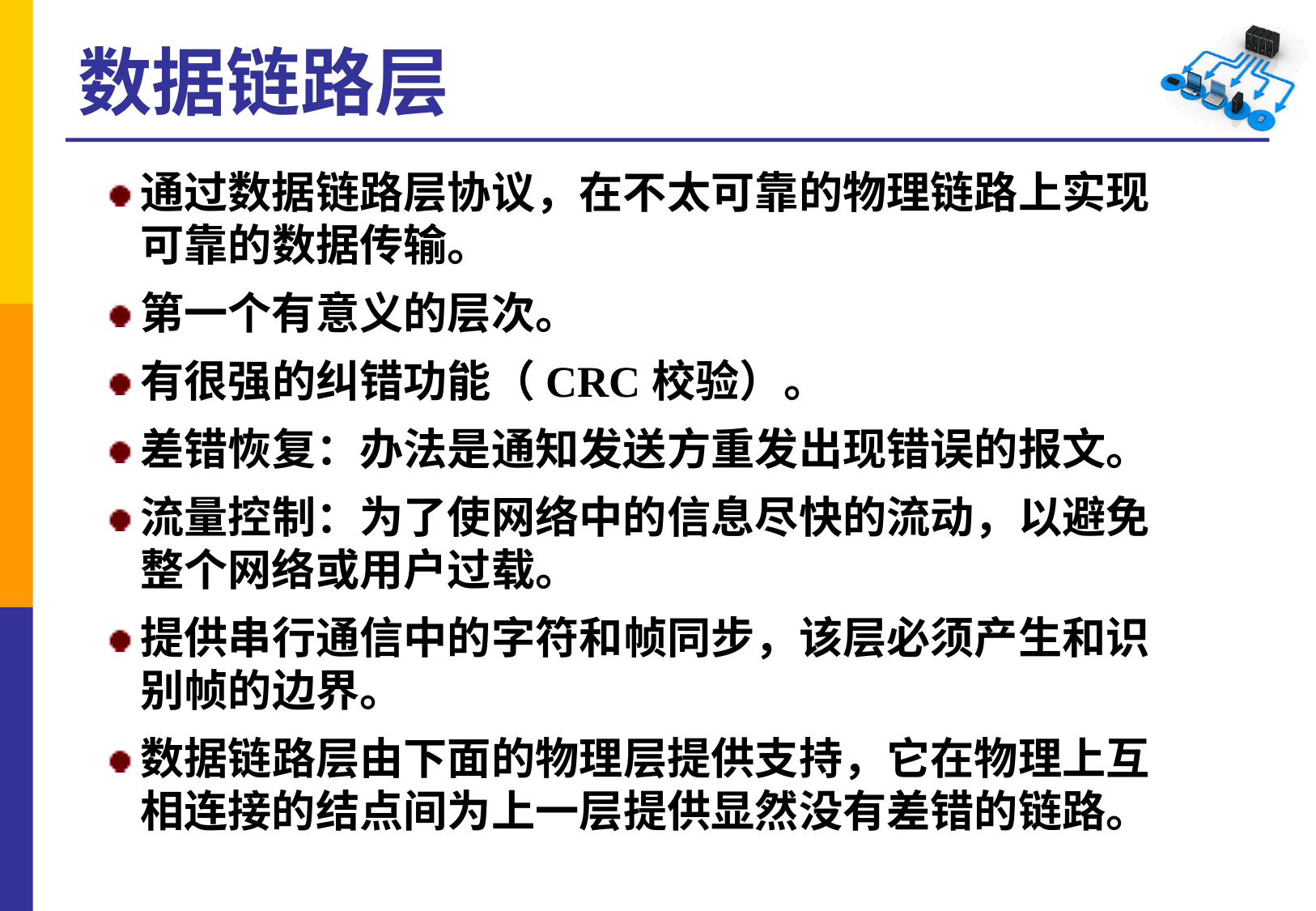

# 数据链路层
通过数据链路层协议，在不太可靠的物理链路上实现可靠的数据传输。
第一个有意义的层次。
有很强的纠错功能（CRC校验）。
差错恢复：办法是通知发送方重发出现错误的报文。
流量控制：为了使网络中的信息尽快的流动，以避免整个网络或用户过载。
提供串行通信中的字符和帧同步，该层必须产生和识别帧的边界。
数据链路层由下面的物理层提供支持，它在物理上互相连接的结点间为上一层提供显然没有差错的链路。